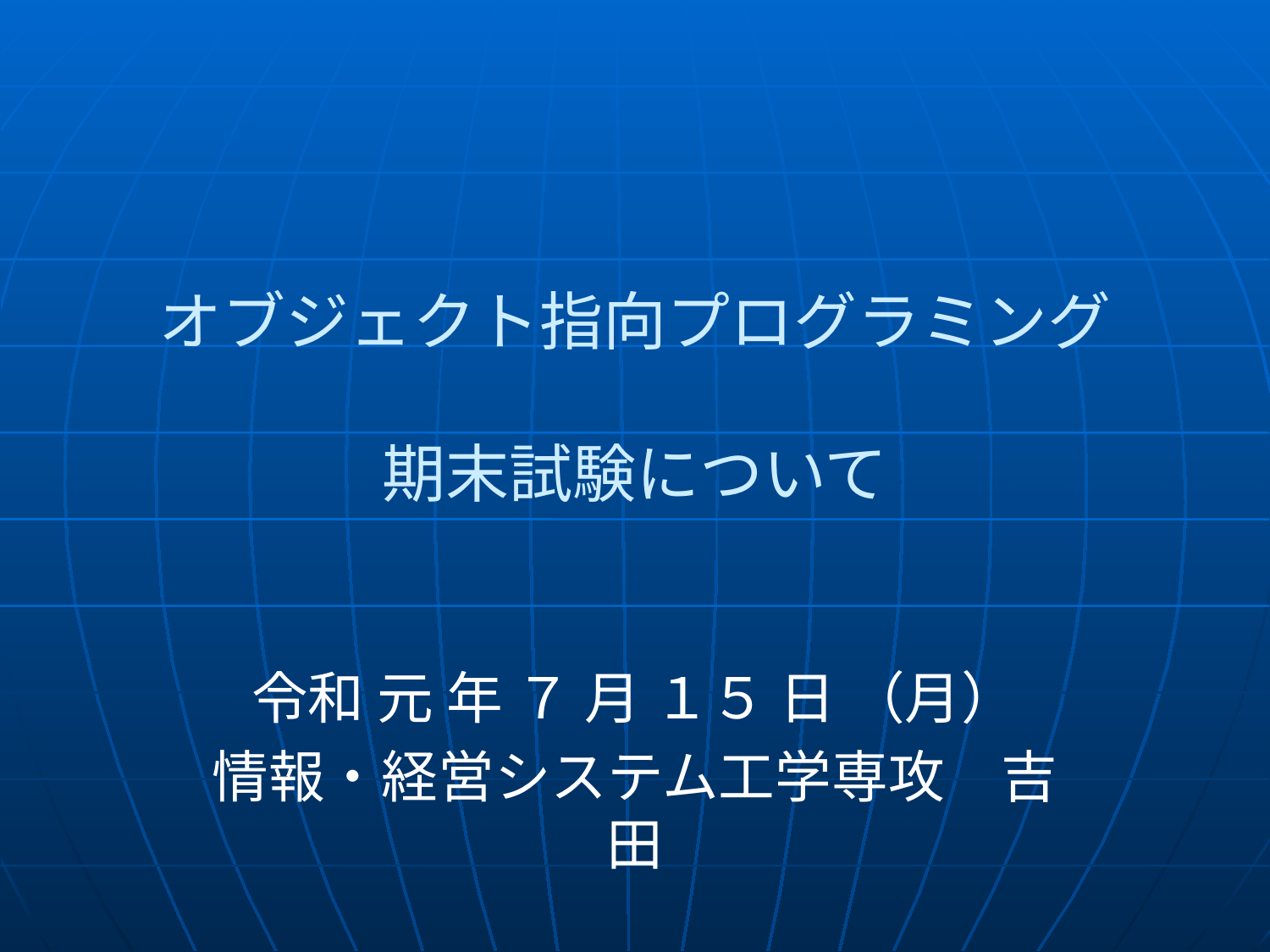

# オブジェクト指向プログラミング 期末試験について
令和 元 年 ７ 月 １５ 日 （月）
情報・経営システム工学専攻　吉田